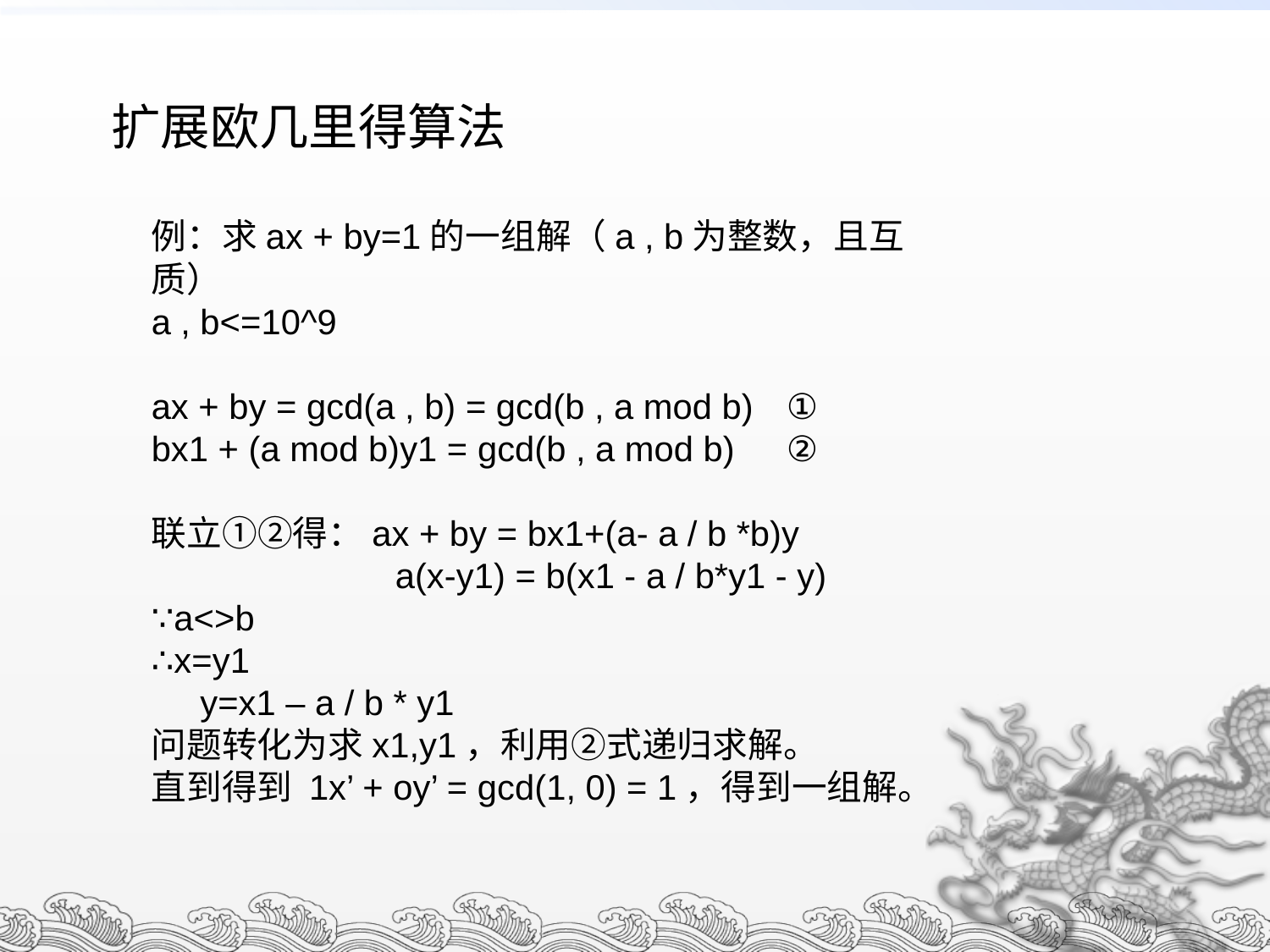

扩展欧几里得算法
例：求ax + by=1的一组解（a , b为整数，且互质）
a , b<=10^9

ax + by = gcd(a , b) = gcd(b , a mod b)	①
bx1 + (a mod b)y1 = gcd(b , a mod b)	②

联立①②得：ax + by = bx1+(a- a / b *b)y
     	            a(x-y1) = b(x1 - a / b*y1 - y)
∵a<>b
∴x=y1
     y=x1 – a / b * y1
问题转化为求x1,y1，利用②式递归求解。
直到得到 1x’ + oy’ = gcd(1, 0) = 1，得到一组解。